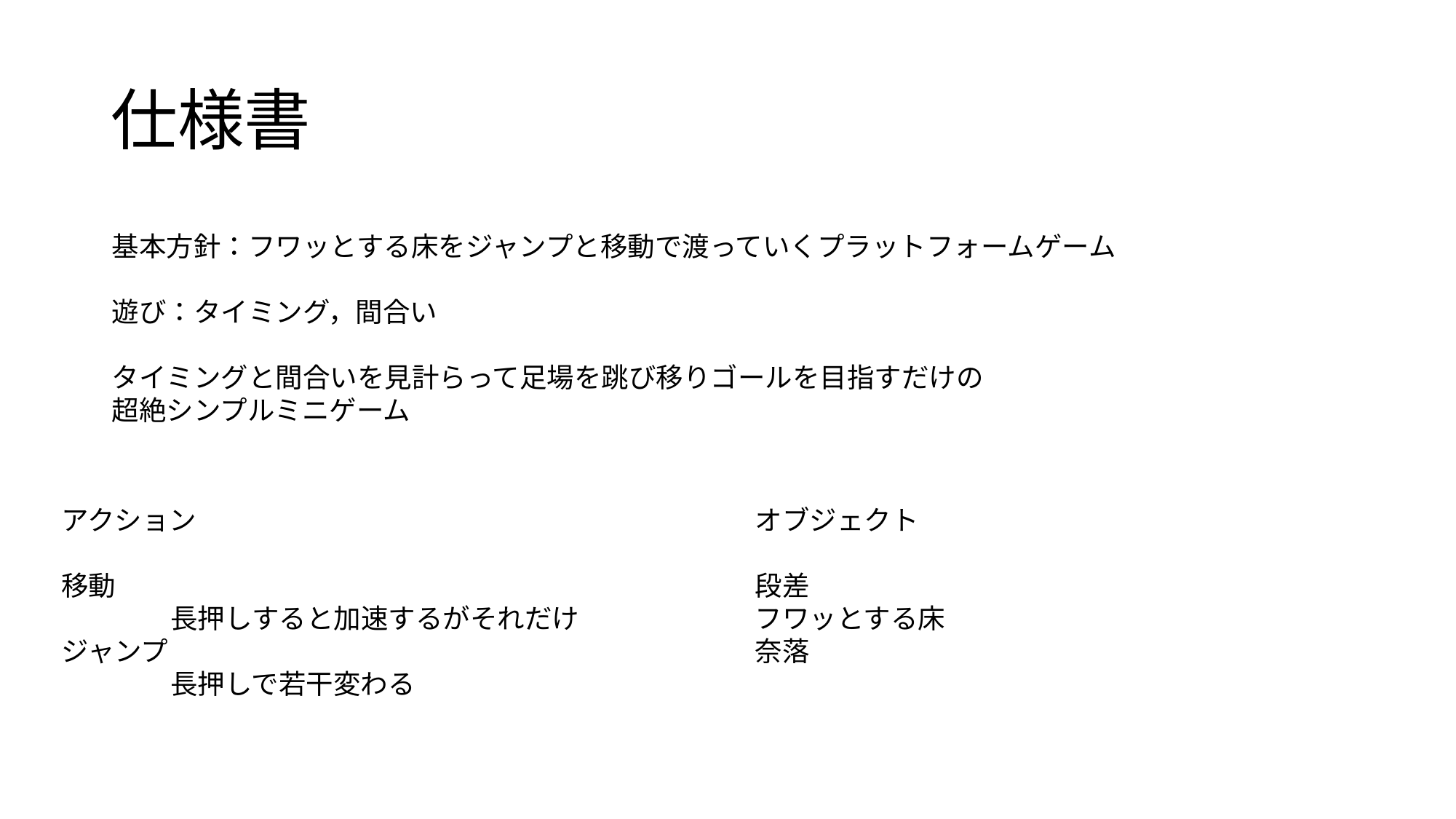

# 仕様書
基本方針：フワッとする床をジャンプと移動で渡っていくプラットフォームゲーム

遊び：タイミング，間合い

タイミングと間合いを見計らって足場を跳び移りゴールを目指すだけの
超絶シンプルミニゲーム
アクション

移動
	長押しすると加速するがそれだけ
ジャンプ
	長押しで若干変わる
オブジェクト

段差
フワッとする床
奈落